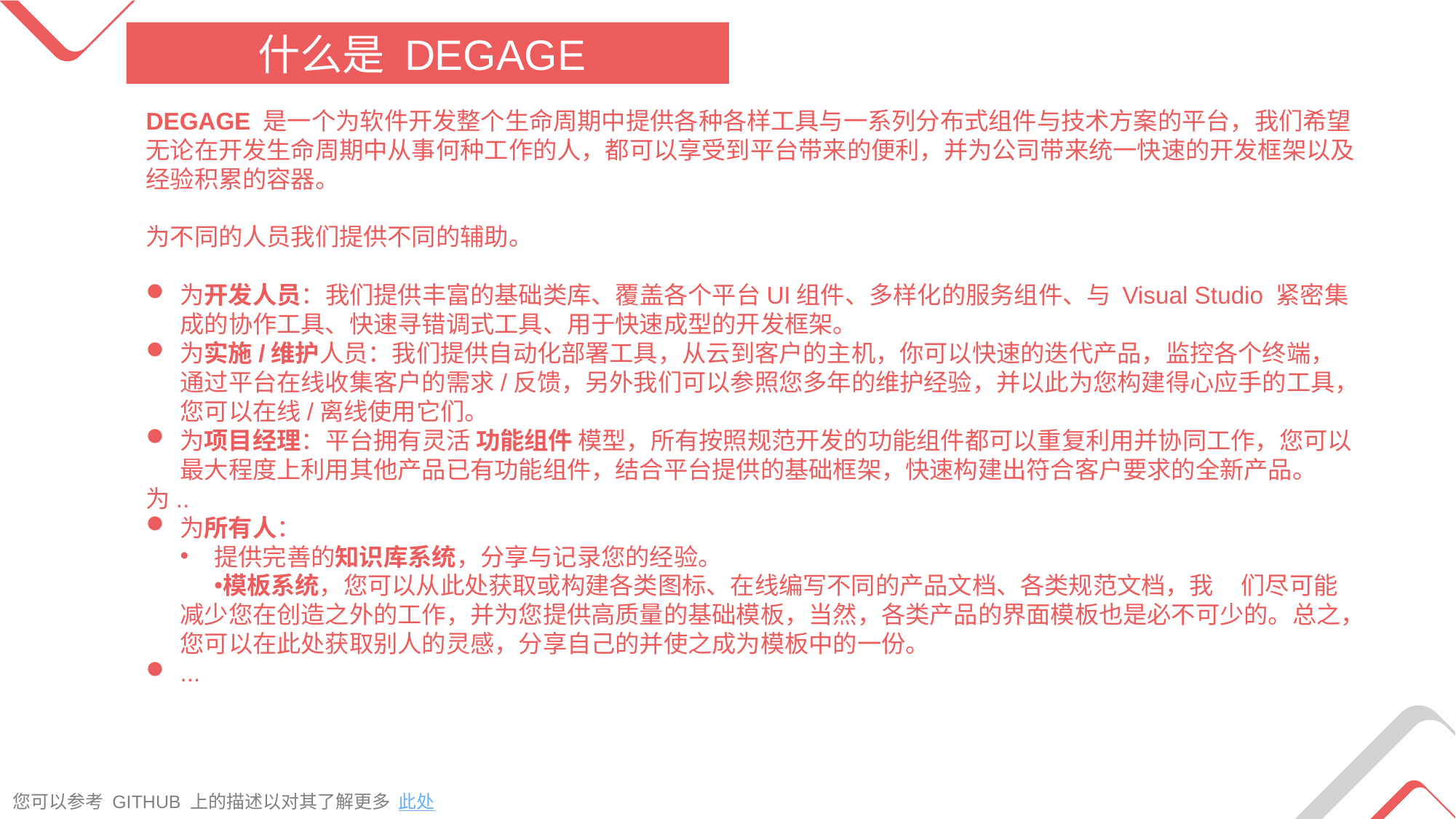

什么是 DEGAGE
DEGAGE 是一个为软件开发整个生命周期中提供各种各样工具与一系列分布式组件与技术方案的平台，我们希望无论在开发生命周期中从事何种工作的人，都可以享受到平台带来的便利，并为公司带来统一快速的开发框架以及经验积累的容器。

为不同的人员我们提供不同的辅助。

为开发人员：我们提供丰富的基础类库、覆盖各个平台UI组件、多样化的服务组件、与 Visual Studio 紧密集成的协作工具、快速寻错调式工具、用于快速成型的开发框架。
为实施/维护人员：我们提供自动化部署工具，从云到客户的主机，你可以快速的迭代产品，监控各个终端，通过平台在线收集客户的需求/反馈，另外我们可以参照您多年的维护经验，并以此为您构建得心应手的工具，您可以在线/离线使用它们。
为项目经理：平台拥有灵活 功能组件 模型，所有按照规范开发的功能组件都可以重复利用并协同工作，您可以最大程度上利用其他产品已有功能组件，结合平台提供的基础框架，快速构建出符合客户要求的全新产品。
为..
为所有人：
提供完善的知识库系统，分享与记录您的经验。
模板系统，您可以从此处获取或构建各类图标、在线编写不同的产品文档、各类规范文档，我     们尽可能减少您在创造之外的工作，并为您提供高质量的基础模板，当然，各类产品的界面模板也是必不可少的。总之，您可以在此处获取别人的灵感，分享自己的并使之成为模板中的一份。
...

您可以参考 GITHUB 上的描述以对其了解更多  此处